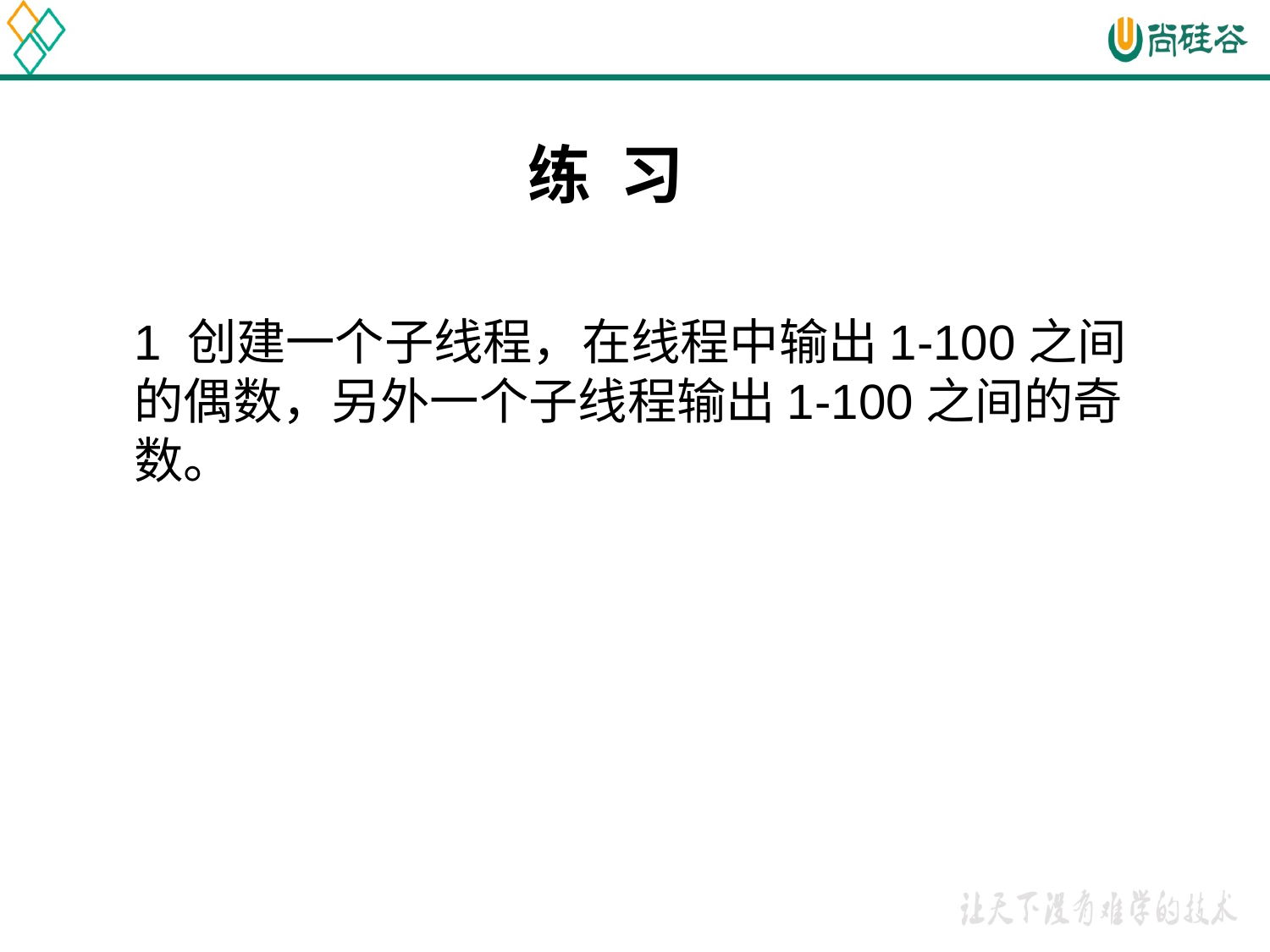

练  习
1 创建一个子线程，在线程中输出1-100之间的偶数，另外一个子线程输出1-100之间的奇数。